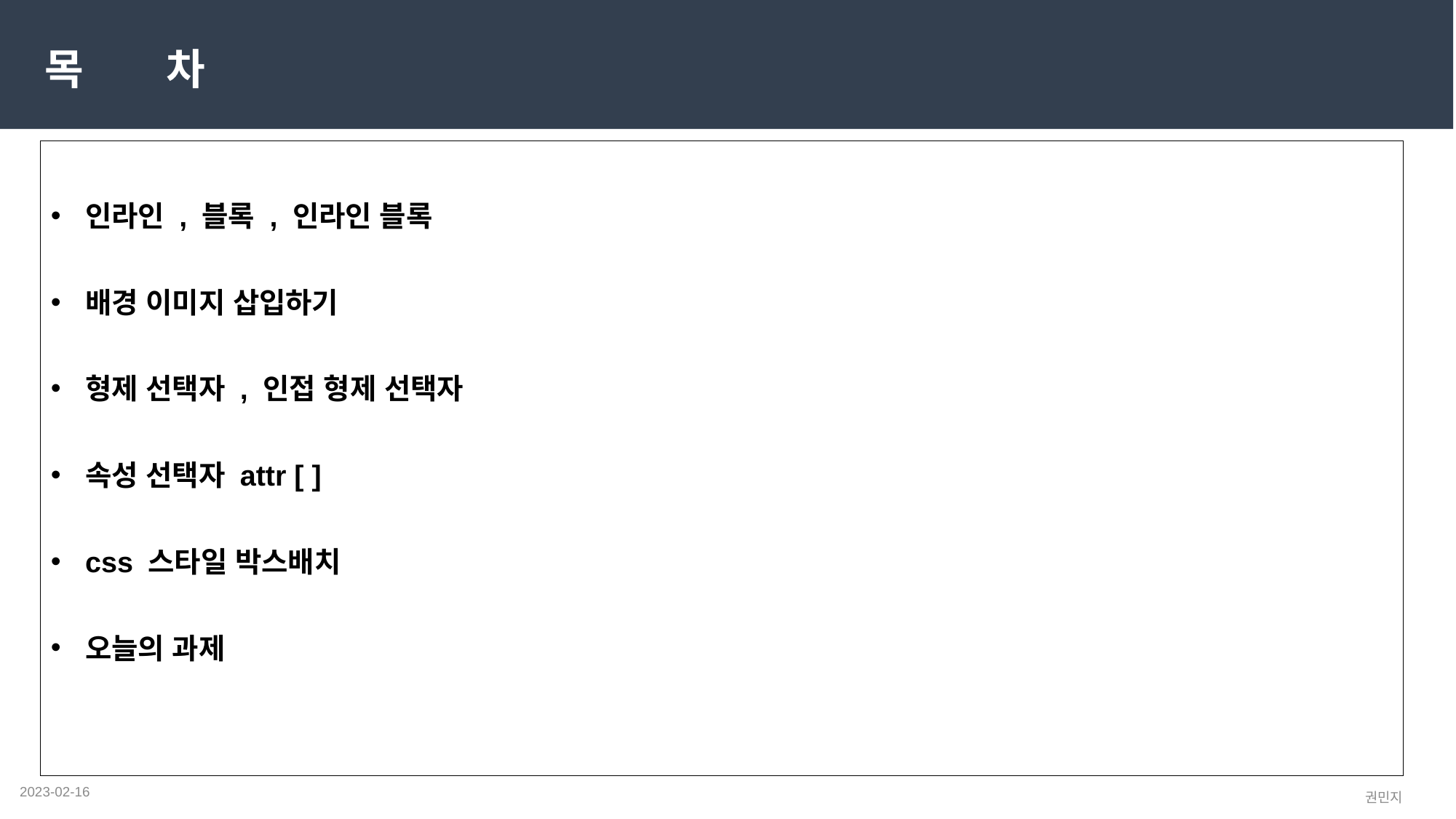

목       차
인라인 , 블록 , 인라인 블록
배경 이미지 삽입하기
형제 선택자 , 인접 형제 선택자
속성 선택자 attr [ ]
css 스타일 박스배치
오늘의 과제

2023-02-16
권민지